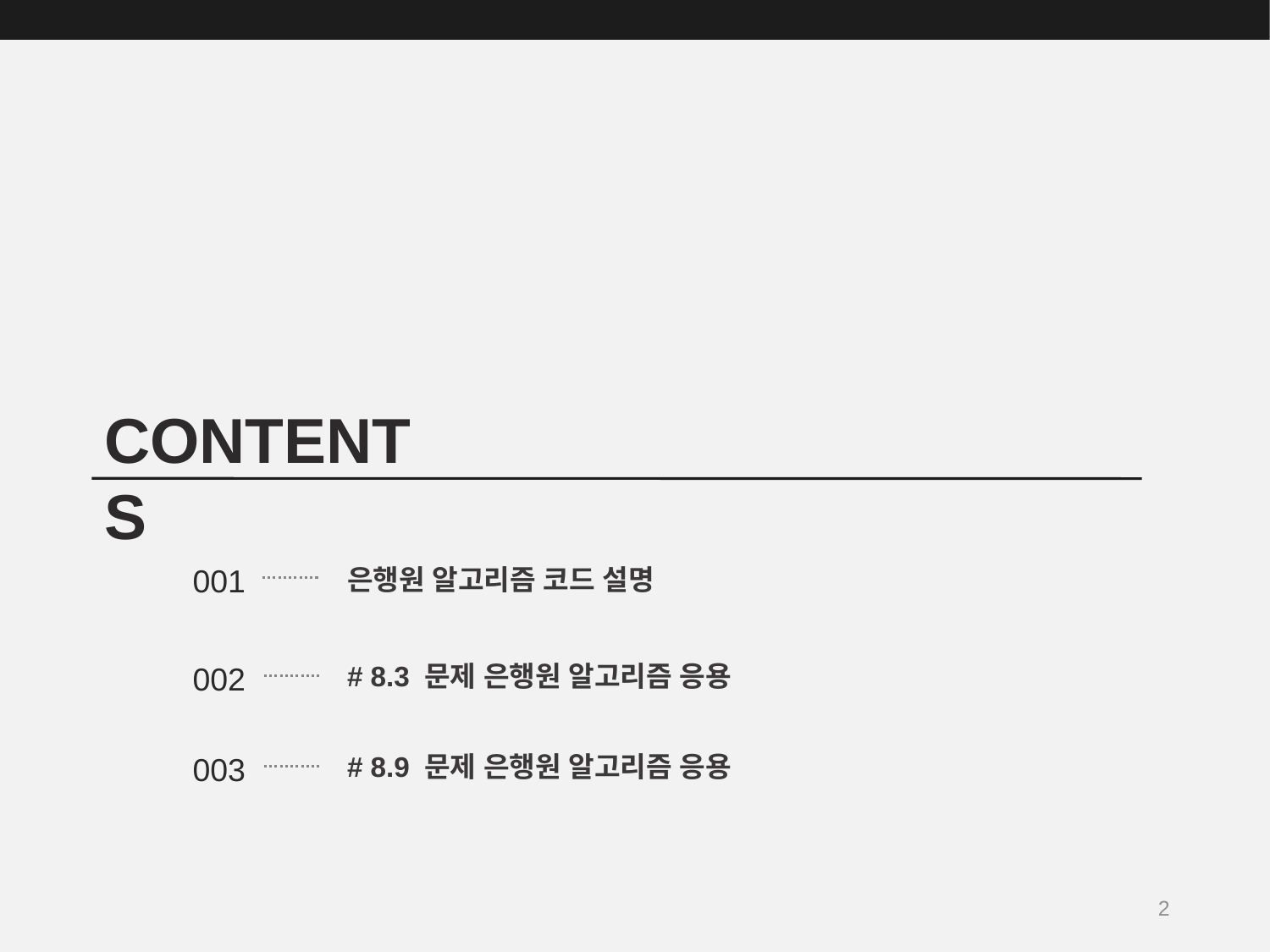

CONTENTS
001
은행원 알고리즘 코드 설명
# 8.3 문제 은행원 알고리즘 응용
002
# 8.9 문제 은행원 알고리즘 응용
003
2